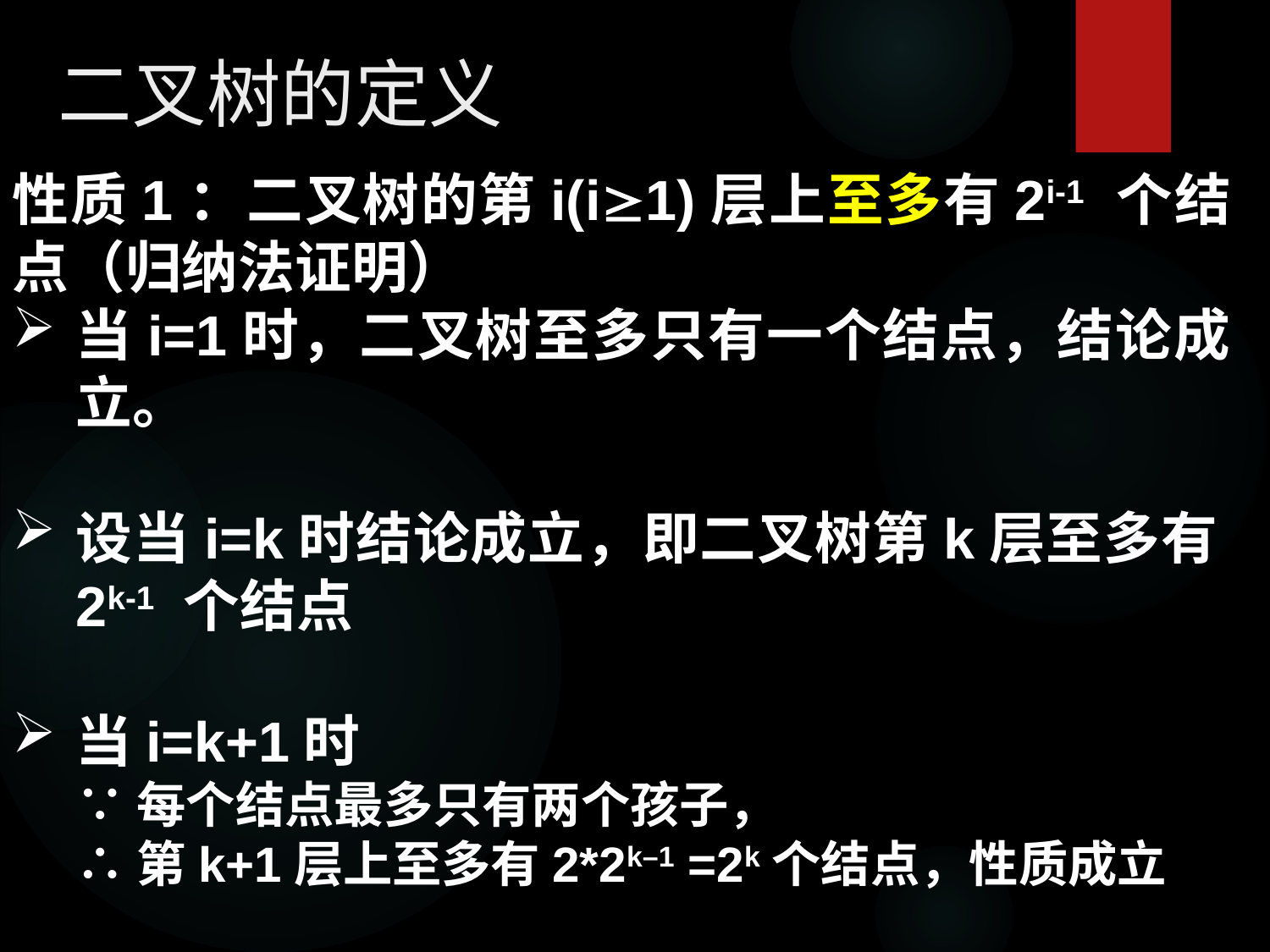

二叉树的定义
性质1：二叉树的第i(i≥1)层上至多有2i-1 个结点（归纳法证明）
当i=1时，二叉树至多只有一个结点，结论成立。

设当i=k时结论成立，即二叉树第k层至多有2k-1 个结点

当i=k+1时
∵每个结点最多只有两个孩子，
∴第k+1层上至多有2*2k–1 =2k个结点，性质成立